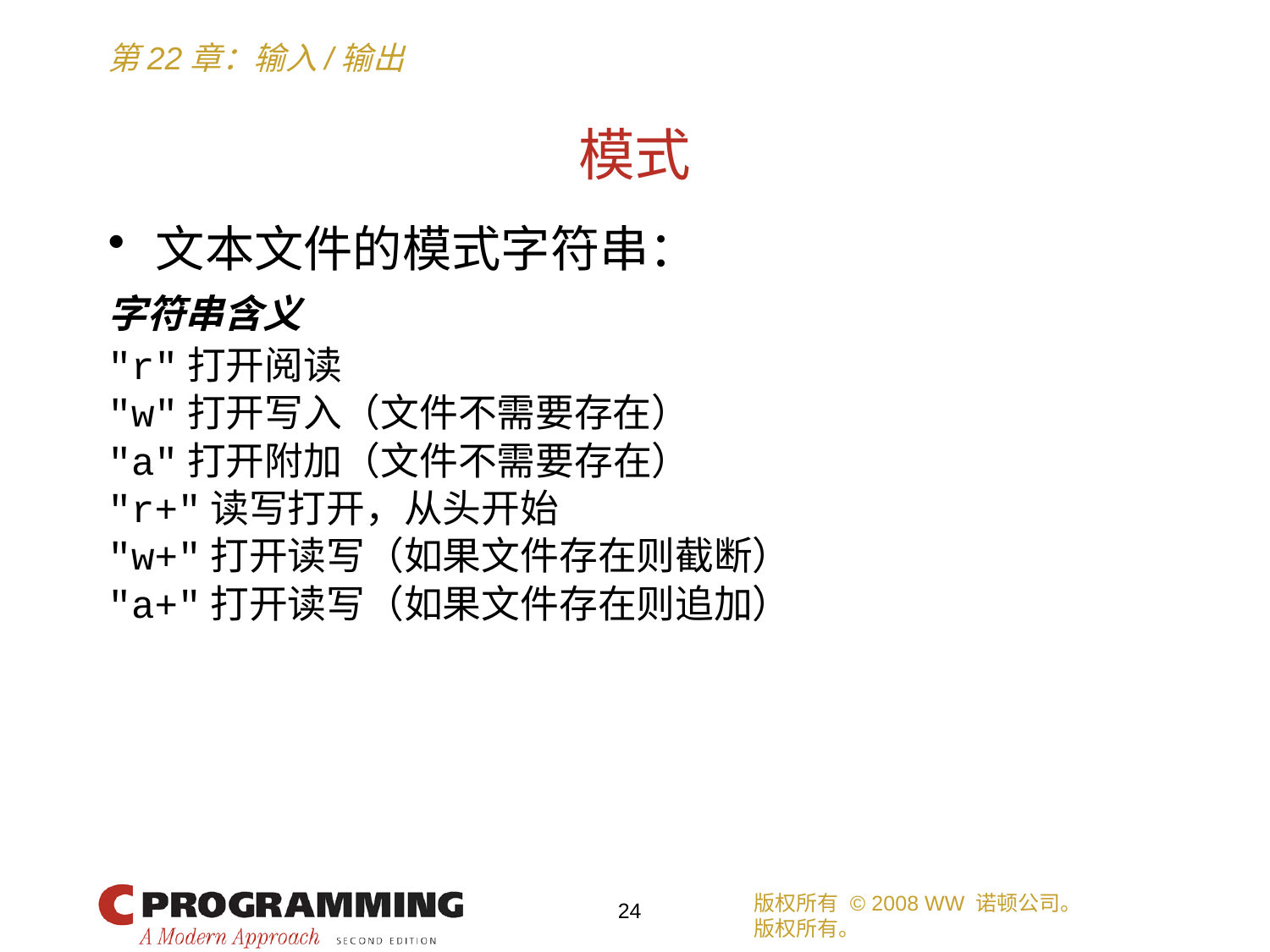

# 模式
文本文件的模式字符串：
字符串含义
"r"打开阅读
"w"打开写入（文件不需要存在）
"a"打开附加（文件不需要存在）
"r+"读写打开，从头开始
"w+"打开读写（如果文件存在则截断）
"a+"打开读写（如果文件存在则追加）
版权所有 © 2008 WW 诺顿公司。
版权所有。
24